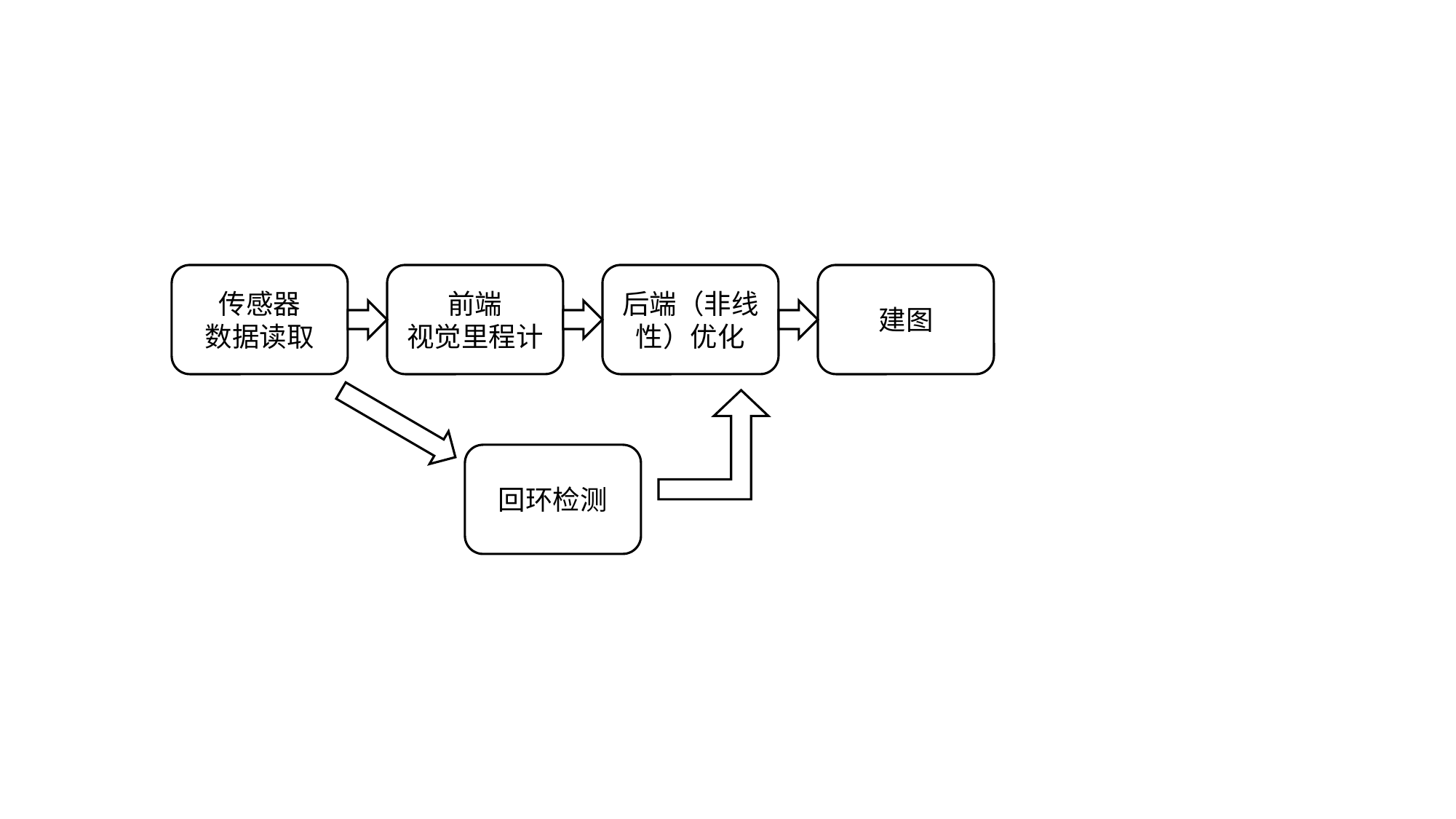

传感器
数据读取
前端
视觉里程计
后端（非线性）优化
建图

回环检测